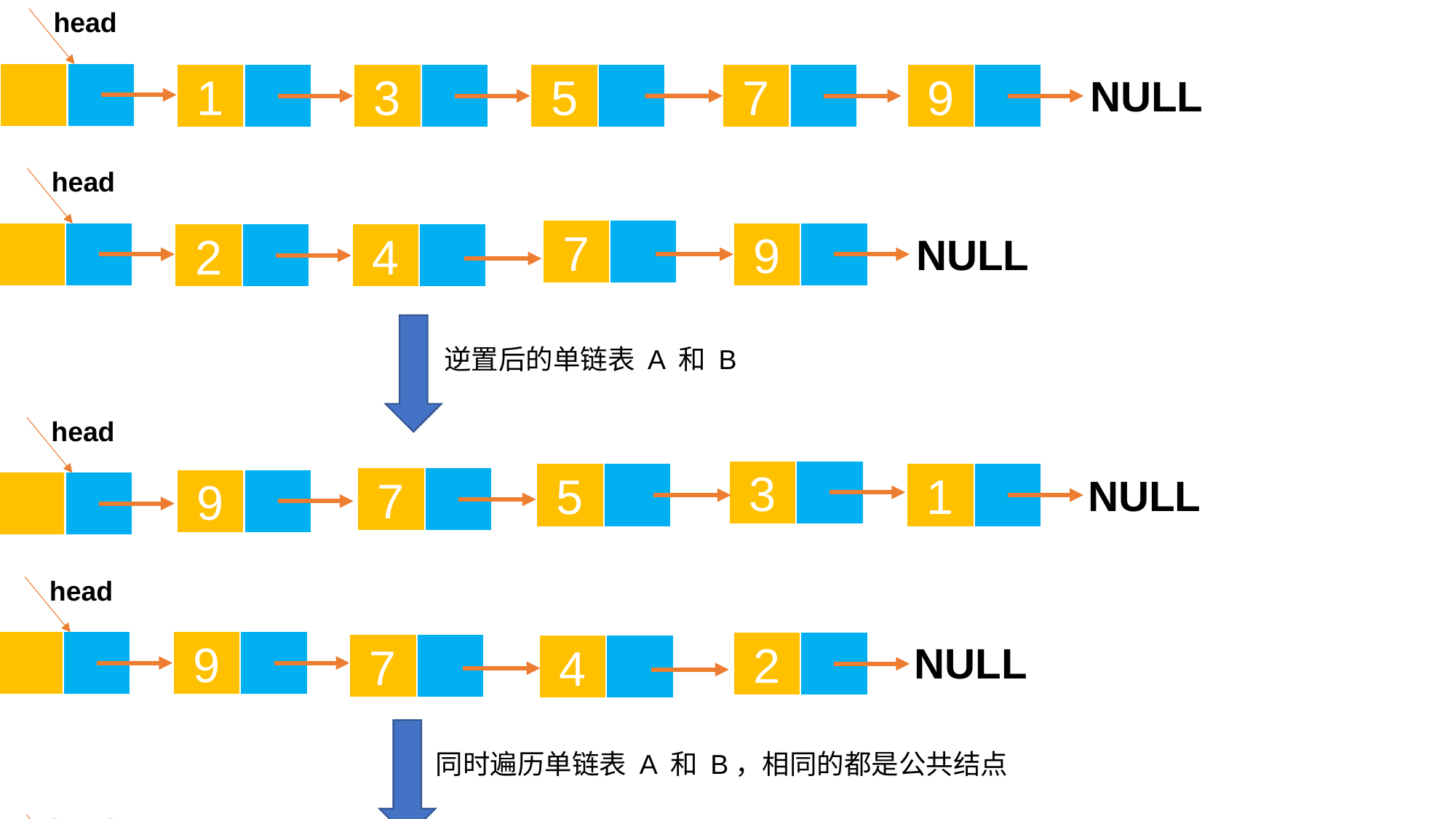

head

链表 A
1

3

5

7

9

NULL
head
7

9

NULL
2

4

链表 B

逆置后的单链表 A 和 B
head
3

5

1

NULL
7

9

链表 A

head

9

NULL
2

7

4

链表 B

同时遍历单链表 A 和 B，相同的都是公共结点
head
3

5

1

NULL
7

9

链表 A

aNode
head

9

NULL
2

7

4

链表 B
bNode